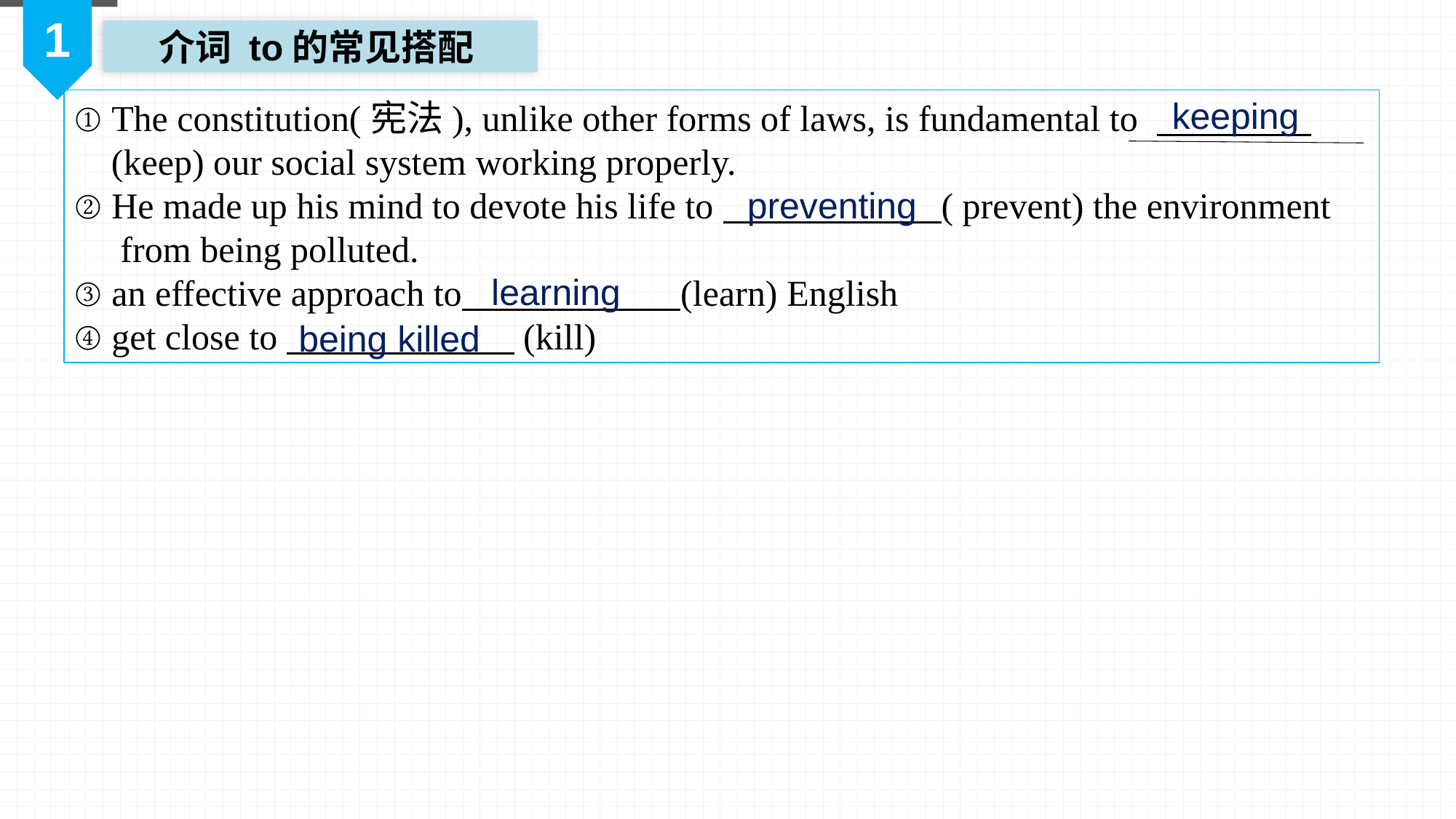

1
介词 to的常见搭配
keeping
① The constitution(宪法), unlike other forms of laws, is fundamental to
    (keep) our social system working properly.   ② He made up his mind to devote his life to                         ( prevent) the environment
     from being polluted. ③ an effective approach to                        (learn) English④ get close to                           (kill)
preventing
learning
being killed